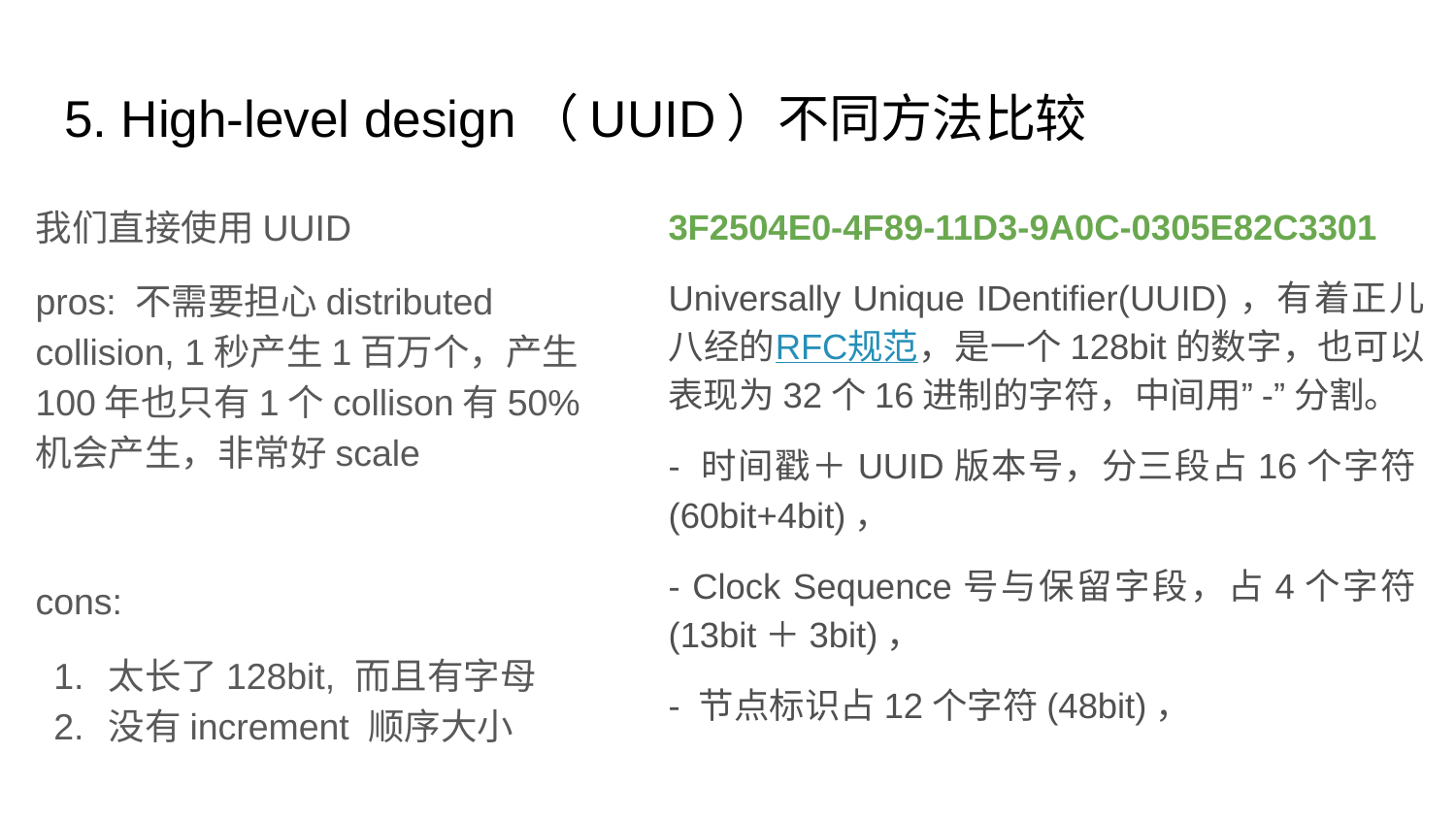

# 5. High-level design（UUID）不同方法比较
我们直接使用UUID
pros: 不需要担心distributed collision, 1秒产生1百万个，产生100年也只有1个collison有50%机会产生，非常好scale

cons:
太长了128bit, 而且有字母
没有increment 顺序大小
3F2504E0-4F89-11D3-9A0C-0305E82C3301
Universally Unique IDentifier(UUID)，有着正儿八经的RFC规范，是一个128bit的数字，也可以表现为32个16进制的字符，中间用”-”分割。
- 时间戳＋UUID版本号，分三段占16个字符(60bit+4bit)，
- Clock Sequence号与保留字段，占4个字符(13bit＋3bit)，
- 节点标识占12个字符(48bit)，